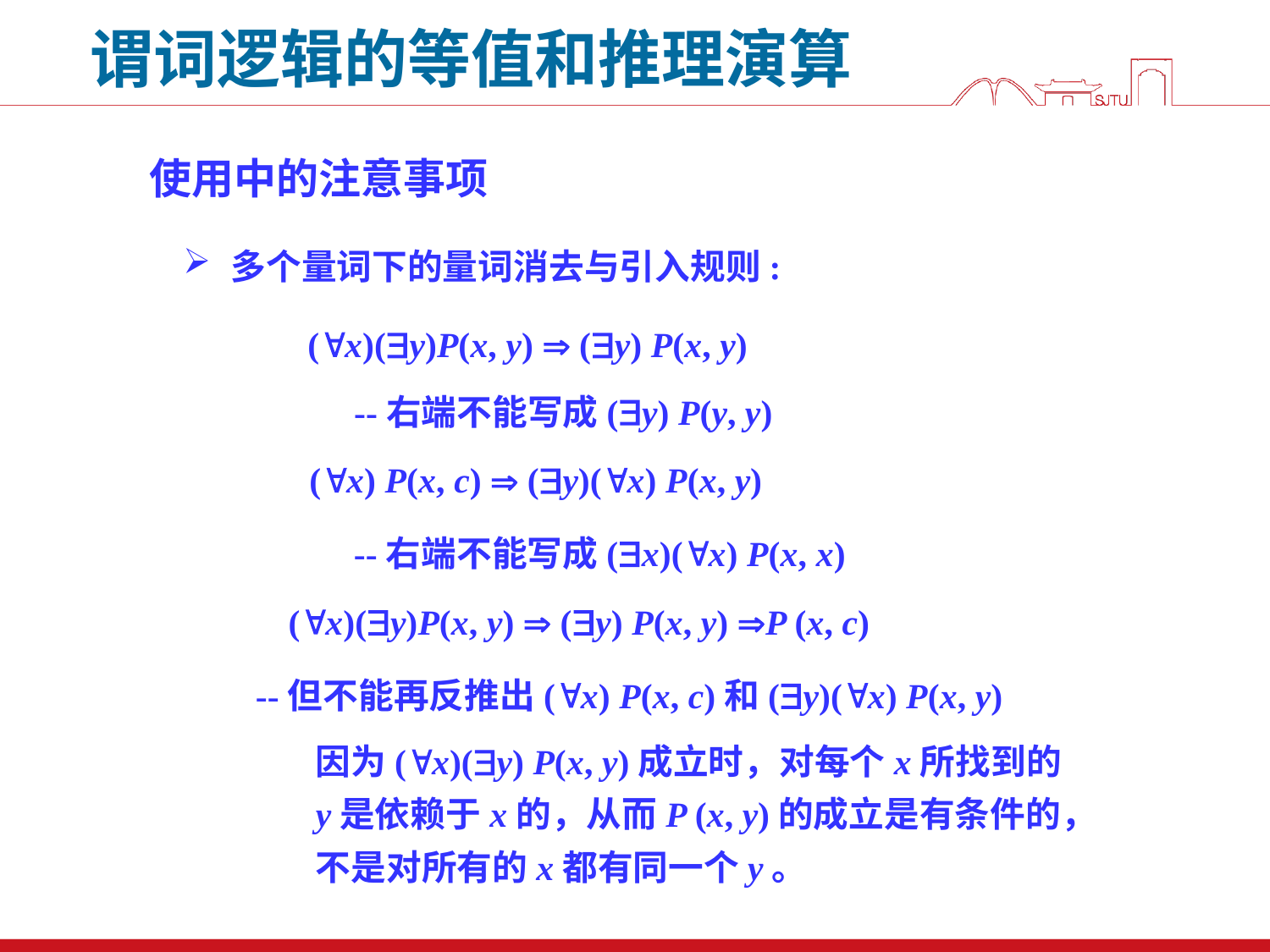

谓词逻辑的等值和推理演算
使用中的注意事项
多个量词下的量词消去与引入规则:
(∀x)(∃y)P(x, y) ⇒ (∃y) P(x, y)
--右端不能写成(∃y) P(y, y)
(∀x) P(x, c) ⇒ (∃y)(∀x) P(x, y)
--右端不能写成(∃x)(∀x) P(x, x)
(∀x)(∃y)P(x, y) ⇒ (∃y) P(x, y) ⇒P (x, c)
--但不能再反推出(∀x) P(x, c)和(∃y)(∀x) P(x, y)
因为(∀x)(∃y) P(x, y)成立时，对每个x所找到的y是依赖于x的，从而P (x, y)的成立是有条件的，不是对所有的x都有同一个y。